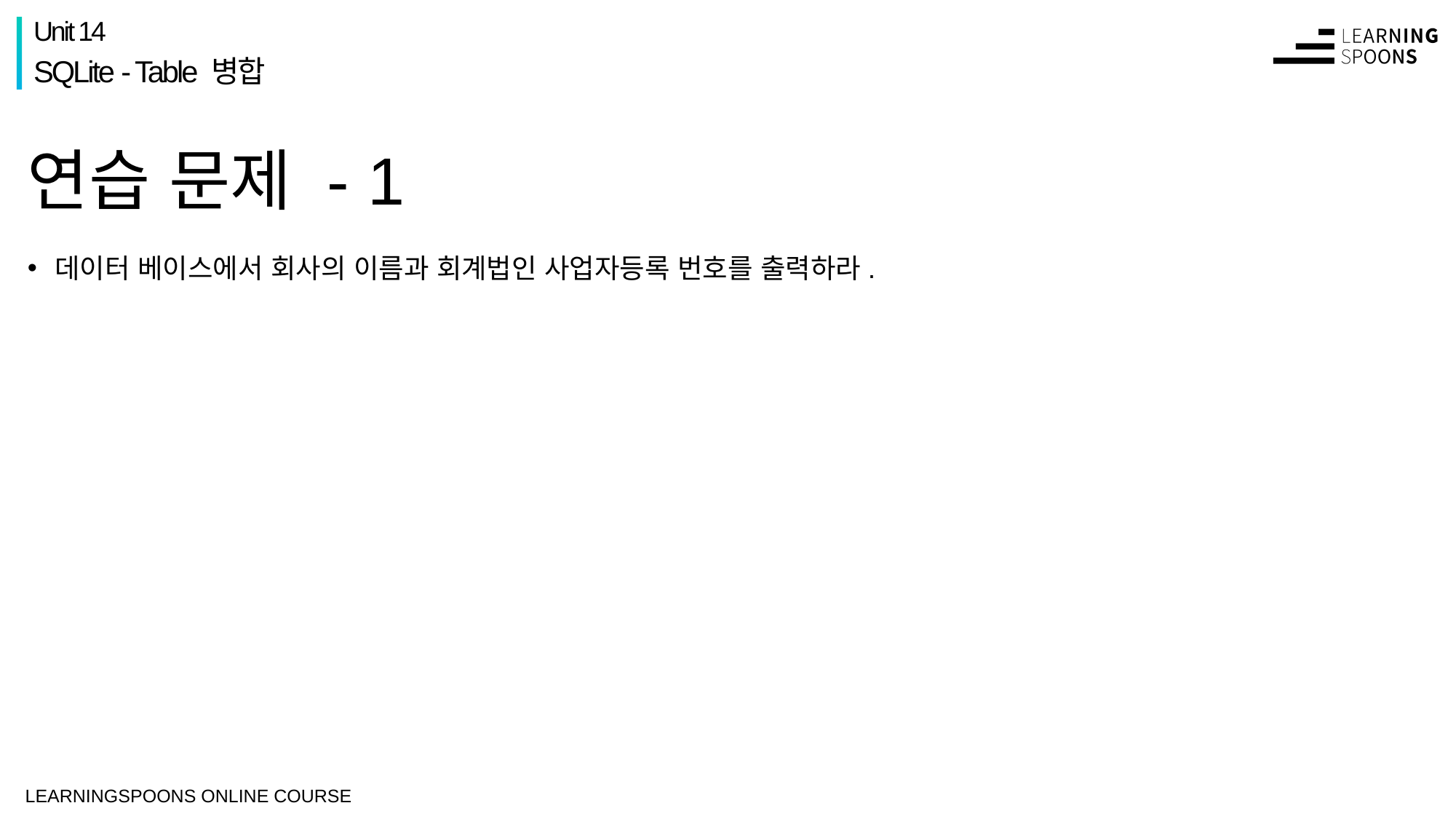

Unit 14
SQLite - Table 병합
# 연습 문제 - 1
데이터 베이스에서 회사의 이름과 회계법인 사업자등록 번호를 출력하라.